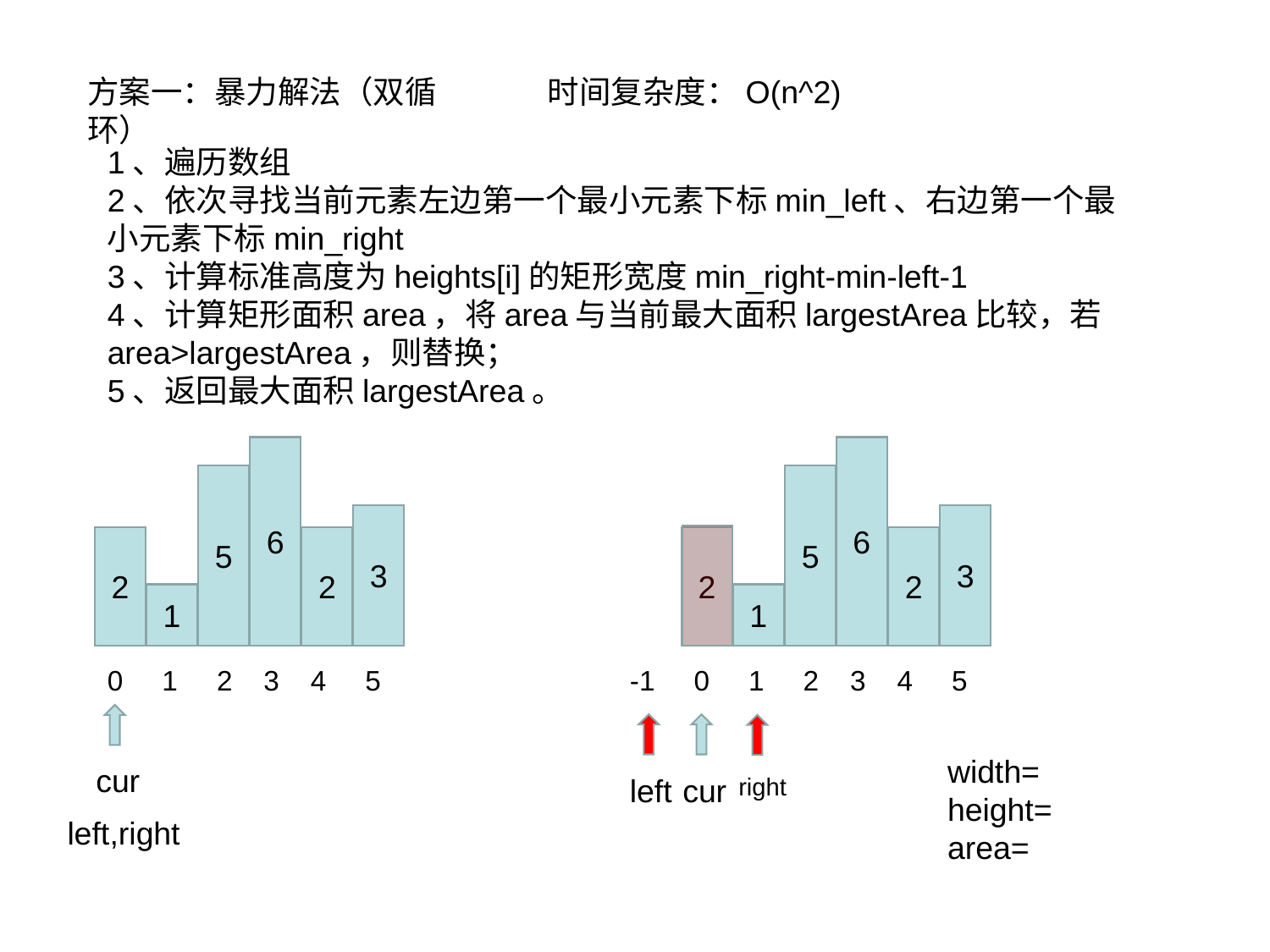

方案一：暴力解法（双循环）
时间复杂度：O(n^2)
1、遍历数组
2、依次寻找当前元素左边第一个最小元素下标min_left、右边第一个最小元素下标min_right
3、计算标准高度为heights[i]的矩形宽度min_right-min-left-1
4、计算矩形面积area，将area与当前最大面积largestArea比较，若area>largestArea，则替换；
5、返回最大面积largestArea。
6
5
3
2
2
1
0     1     2    3    4     5
6
5
3
2
2
1
-1     0     1     2    3    4     5

cur

left

cur

right
width=
height=
area=
left,right